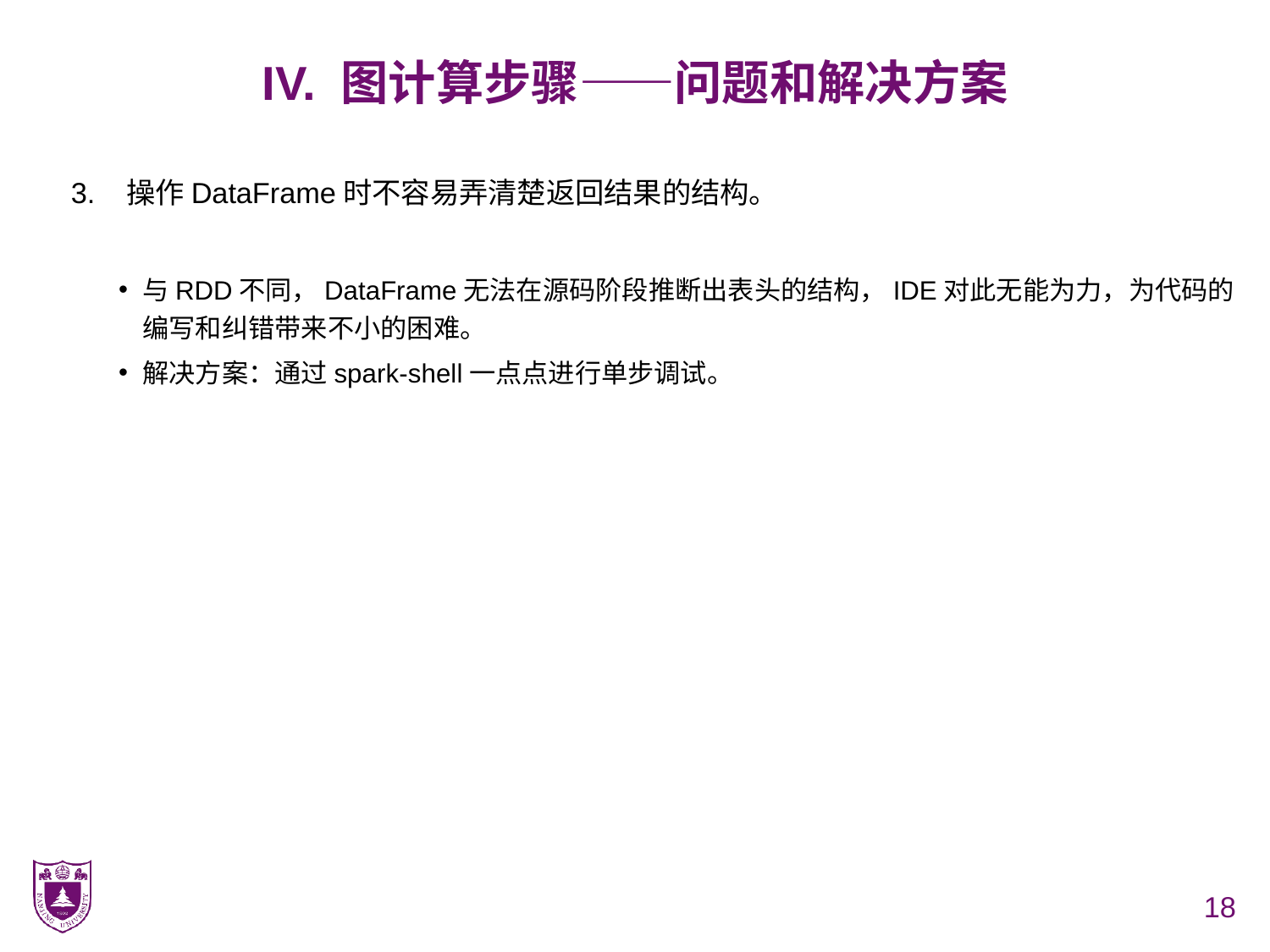

# IV. 图计算步骤——问题和解决方案
3.   操作DataFrame时不容易弄清楚返回结果的结构。

与RDD不同，DataFrame无法在源码阶段推断出表头的结构，IDE对此无能为力，为代码的编写和纠错带来不小的困难。
解决方案：通过spark-shell一点点进行单步调试。

18